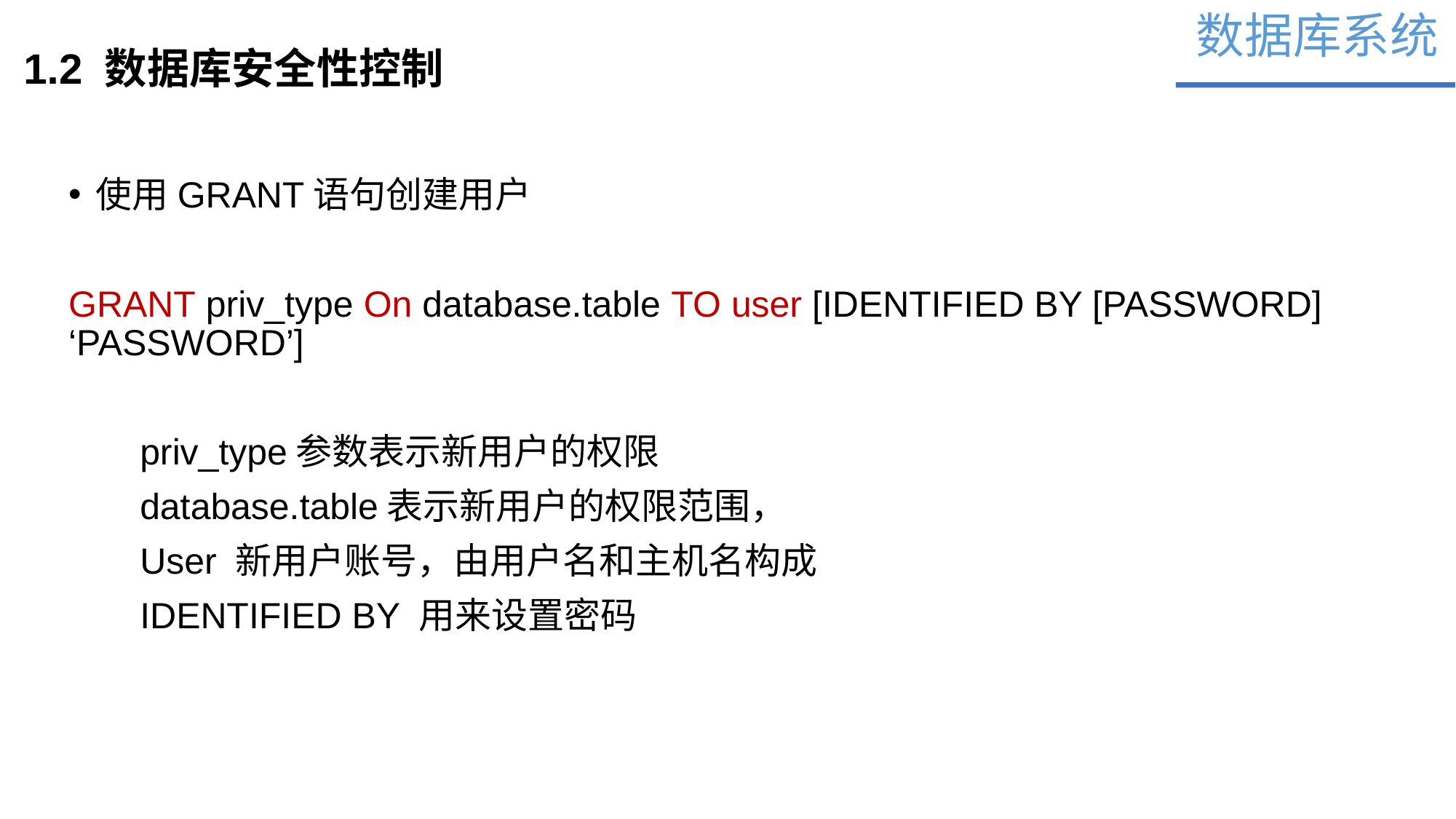

数据库系统
1.2 数据库安全性控制

使用GRANT语句创建用户

GRANT priv_type On database.table TO user [IDENTIFIED BY [PASSWORD] ‘PASSWORD’]

       priv_type参数表示新用户的权限
       database.table表示新用户的权限范围，
       User 新用户账号，由用户名和主机名构成
       IDENTIFIED BY 用来设置密码